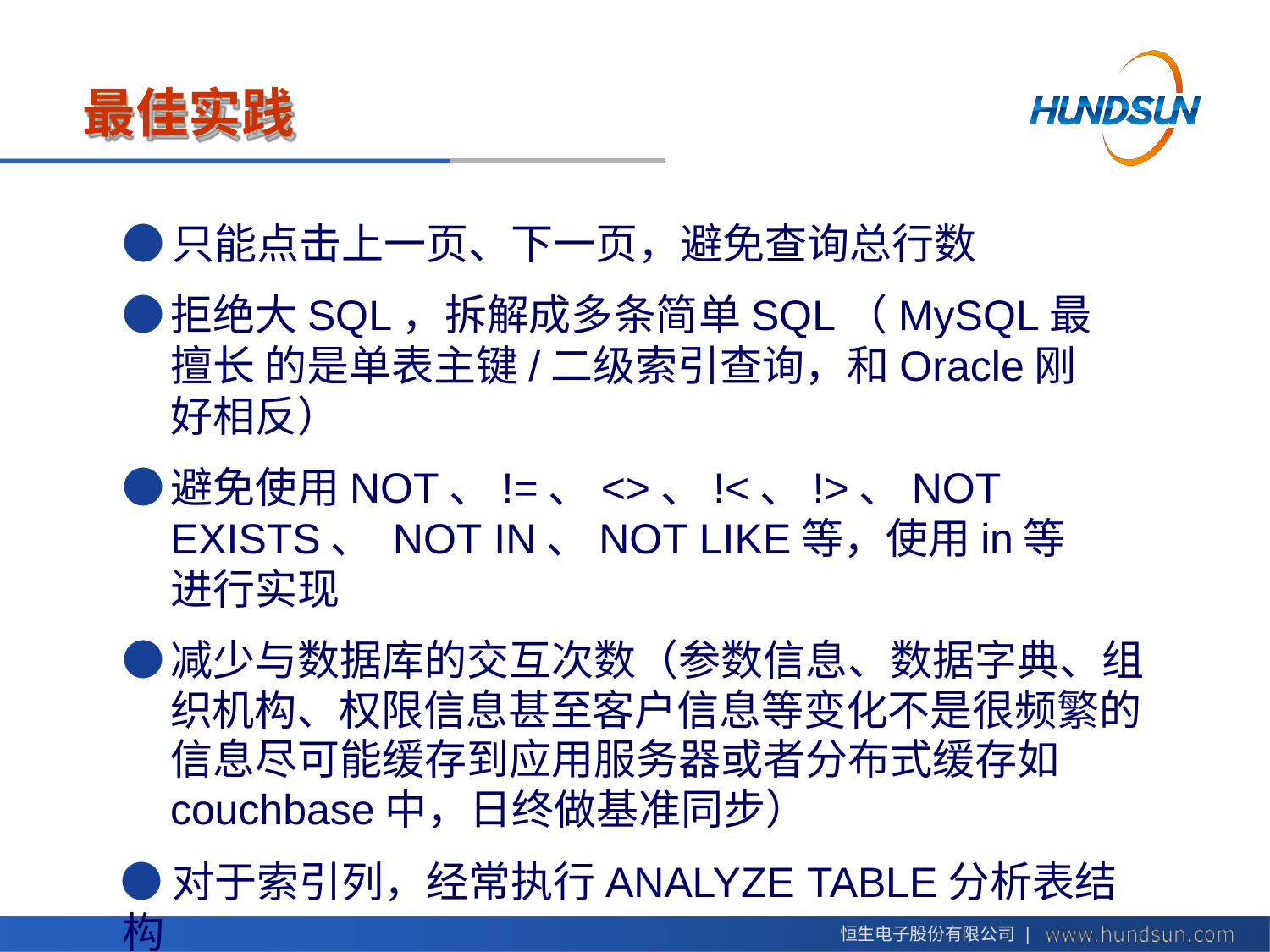

# 最佳实践
●	只能点击上一页、下一页，避免查询总行数
●	拒绝大SQL，拆解成多条简单SQL（MySQL最擅长 的是单表主键/二级索引查询，和Oracle刚好相反）
●	避免使用NOT、!=、<>、!<、!>、NOT EXISTS、 NOT IN、NOT LIKE等，使用in等进行实现
●	减少与数据库的交互次数（参数信息、数据字典、组 织机构、权限信息甚至客户信息等变化不是很频繁的 信息尽可能缓存到应用服务器或者分布式缓存如 couchbase中，日终做基准同步）
●	对于索引列，经常执行ANALYZE TABLE分析表结构
，10%变化了就应该执行；
恒生电子股份有限公司 |